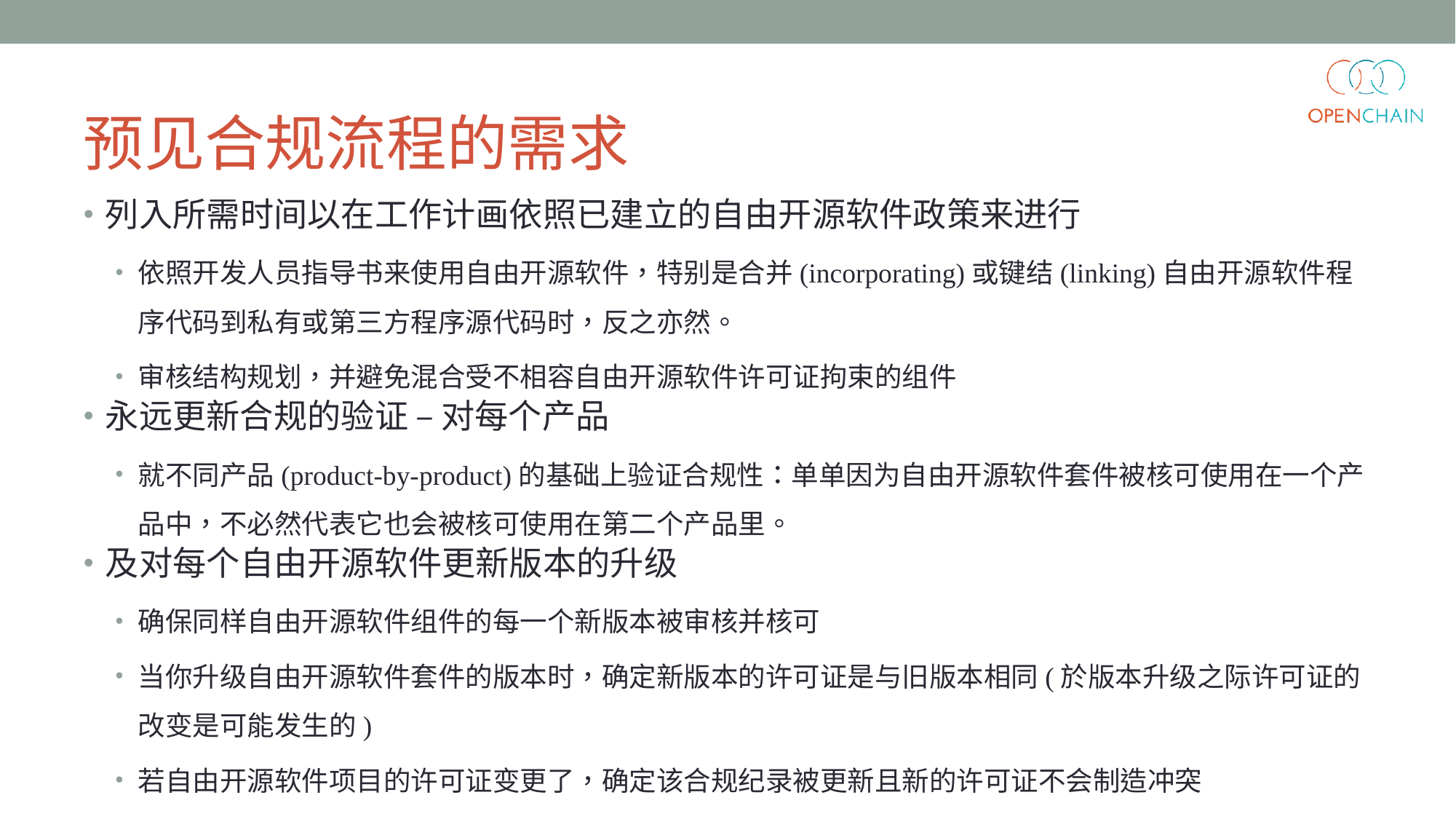

# 预见合规流程的需求
列入所需时间以在工作计画依照已建立的自由开源软件政策来进行
依照开发人员指导书来使用自由开源软件，特别是合并(incorporating)或键结(linking)自由开源软件程序代码到私有或第三方程序源代码时，反之亦然。
审核结构规划，并避免混合受不相容自由开源软件许可证拘束的组件
永远更新合规的验证 – 对每个产品
就不同产品(product-by-product)的基础上验证合规性：单单因为自由开源软件套件被核可使用在一个产品中，不必然代表它也会被核可使用在第二个产品里。
及对每个自由开源软件更新版本的升级
确保同样自由开源软件组件的每一个新版本被审核并核可
当你升级自由开源软件套件的版本时，确定新版本的许可证是与旧版本相同(於版本升级之际许可证的改变是可能发生的)
若自由开源软件项目的许可证变更了，确定该合规纪录被更新且新的许可证不会制造冲突